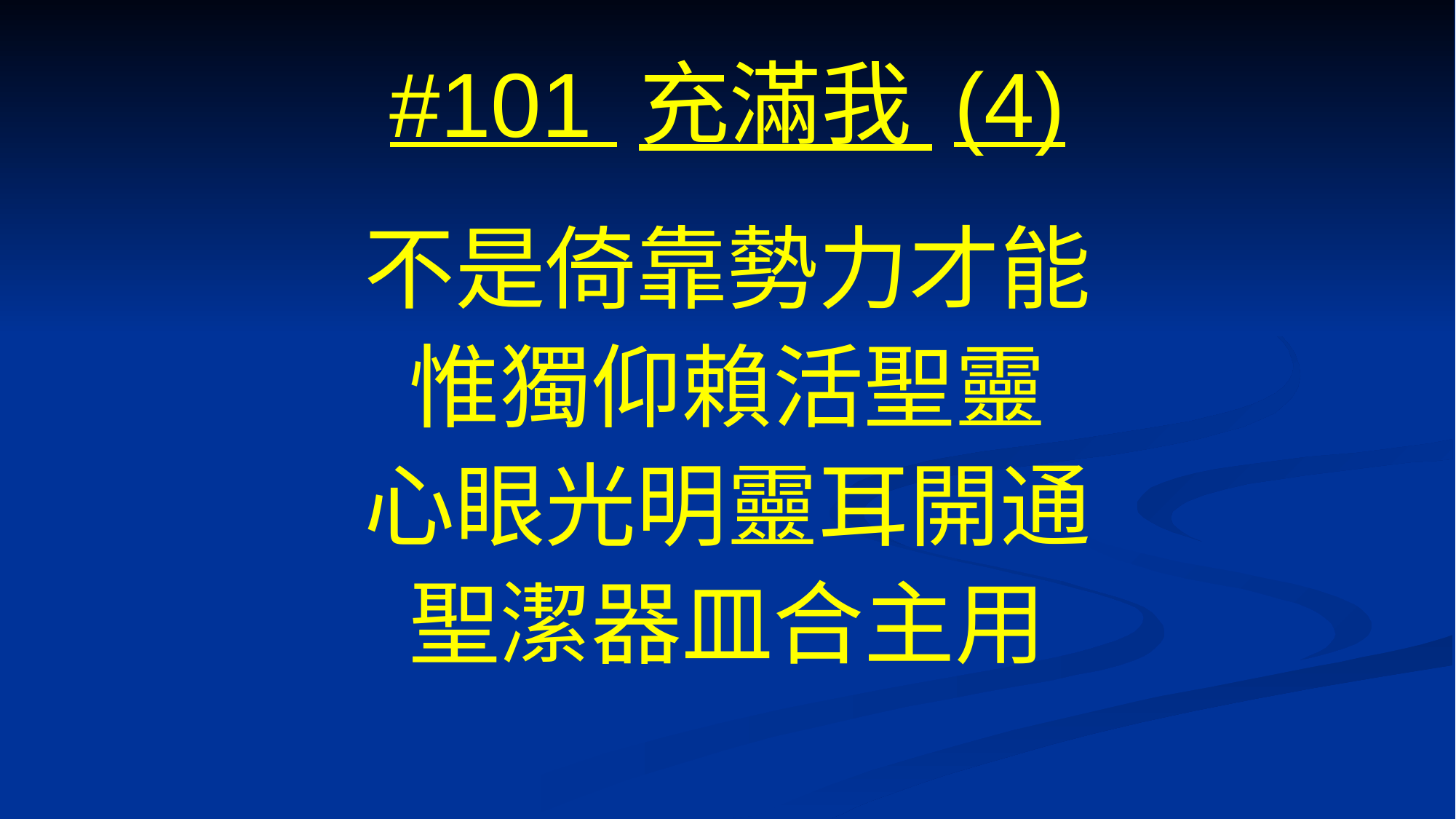

# #101 充滿我 (4)
不是倚靠勢力才能
惟獨仰賴活聖靈
心眼光明靈耳開通
聖潔器皿合主用